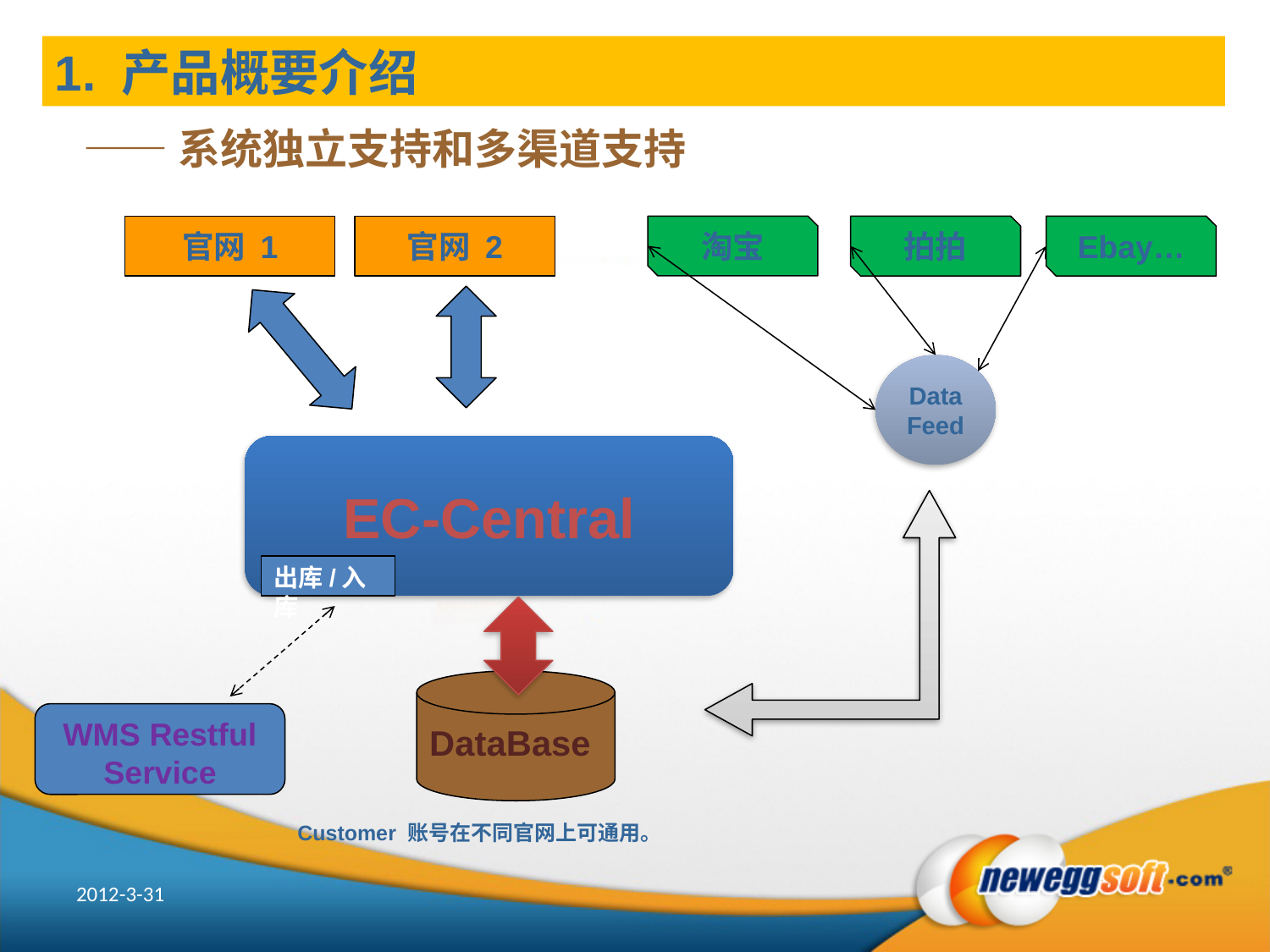

1. 产品概要介绍
——系统独立支持和多渠道支持
官网 1
官网 2
淘宝
拍拍
Ebay…

DataFeed
EC-Central

出库/入库

DataBase
WMS Restful Service
Customer 账号在不同官网上可通用。
2012-3-31